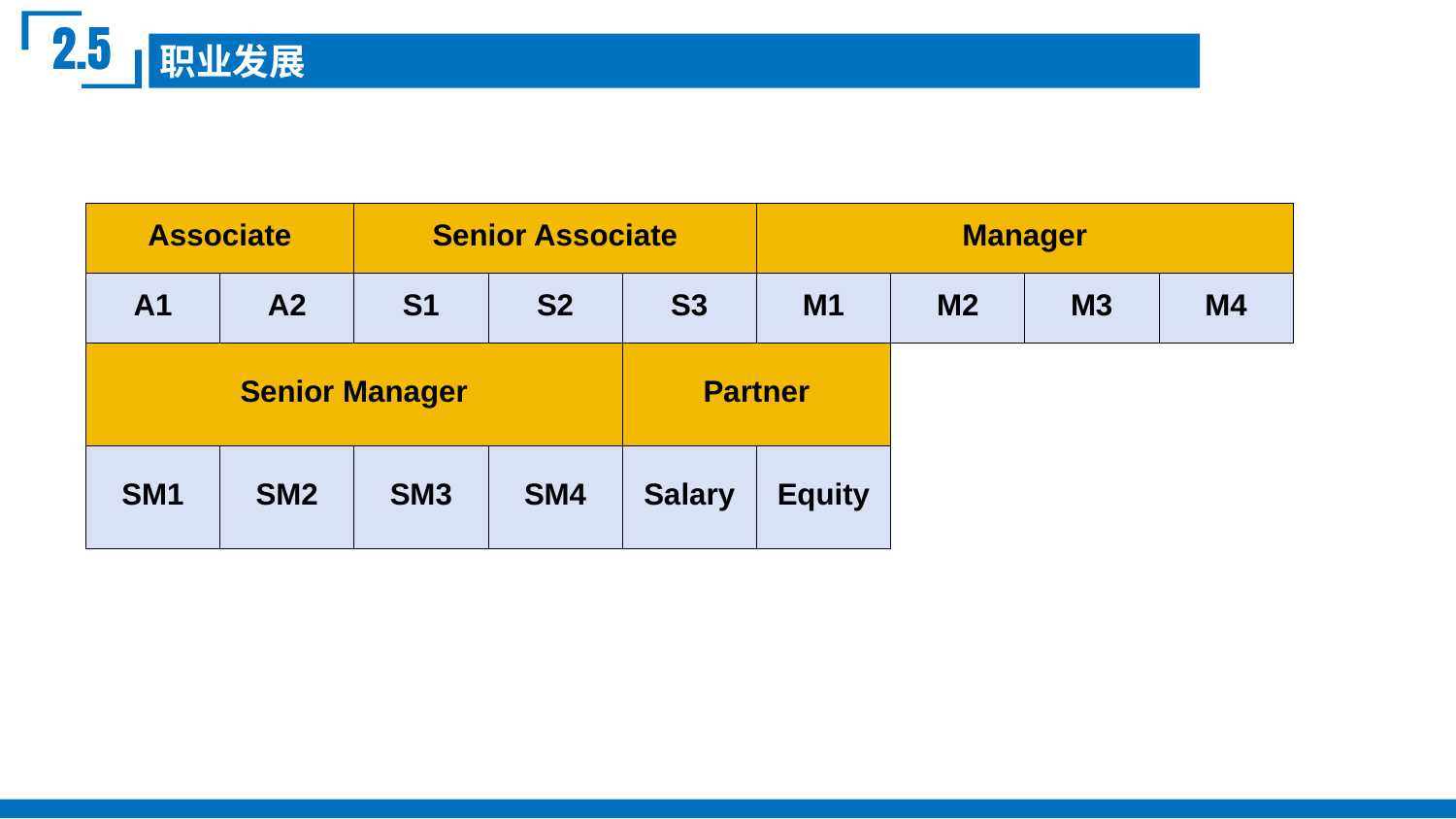

2.5
职业发展
| Associate |  | Senior Associate |  |  | Manager |  |  |  |
| --- | --- | --- | --- | --- | --- | --- | --- | --- |
| A1 | A2 | S1 | S2 | S3 | M1 | M2 | M3 | M4 |
| Senior Manager |  |  |  | Partner |  |  |  |  |
| SM1 | SM2 | SM3 | SM4 | Salary | Equity |  |  |  |